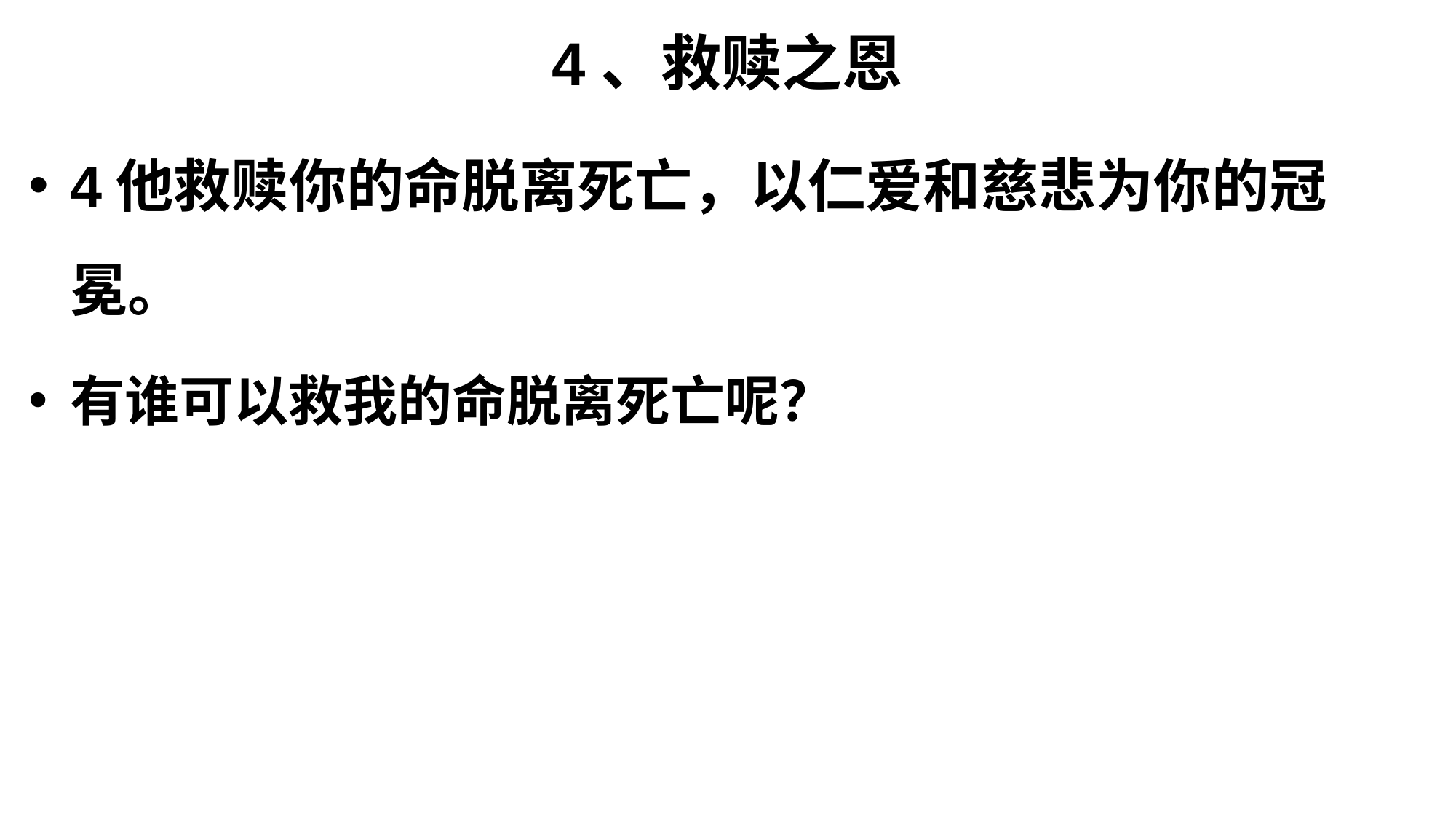

# 4、救赎之恩
4他救赎你的命脱离死亡，以仁爱和慈悲为你的冠冕。
有谁可以救我的命脱离死亡呢？